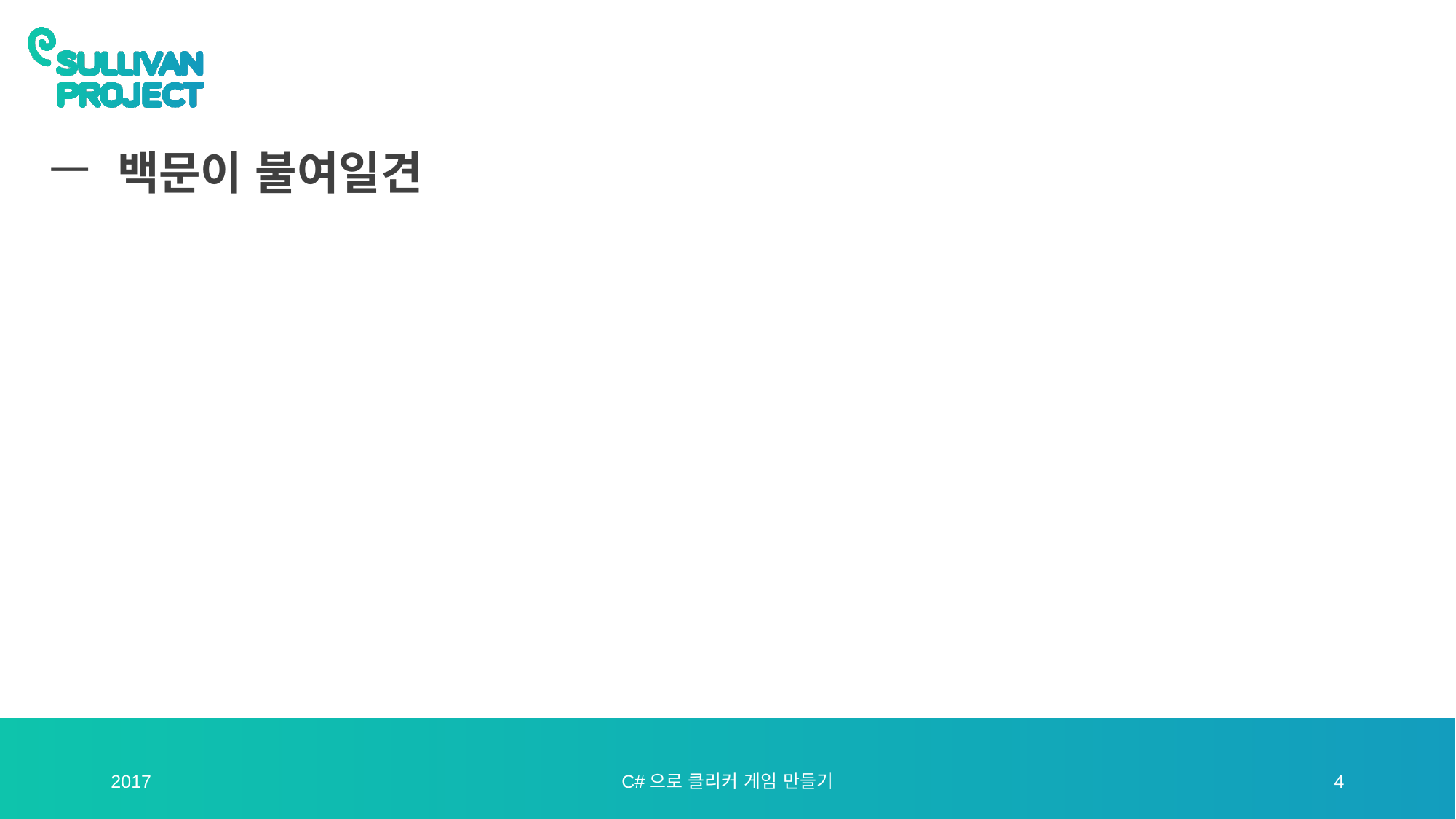

# 백문이 불여일견

2017
C#으로 클리커 게임 만들기
4